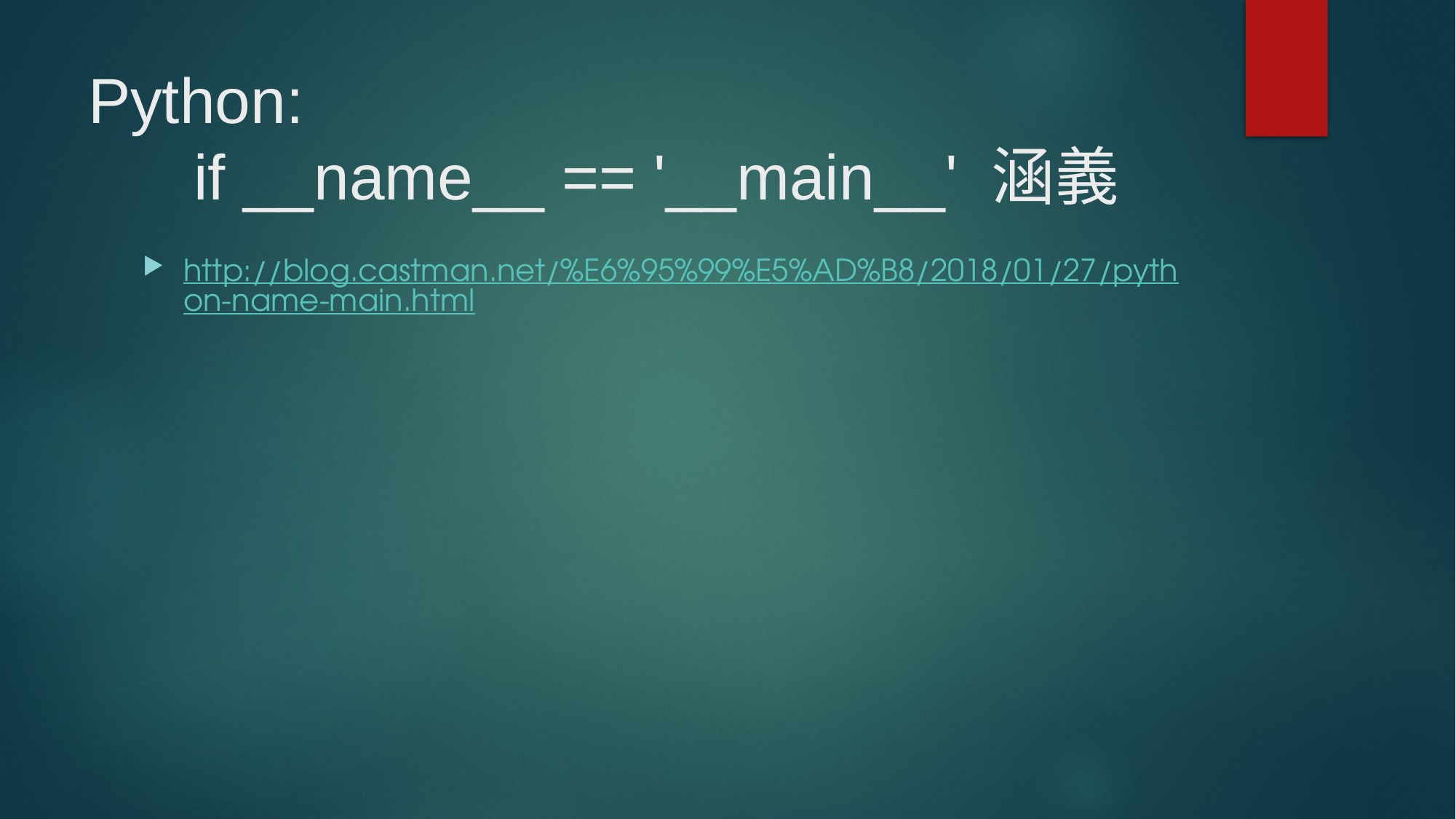

# Python: if __name__ == '__main__' 涵義
http://blog.castman.net/%E6%95%99%E5%AD%B8/2018/01/27/python-name-main.html